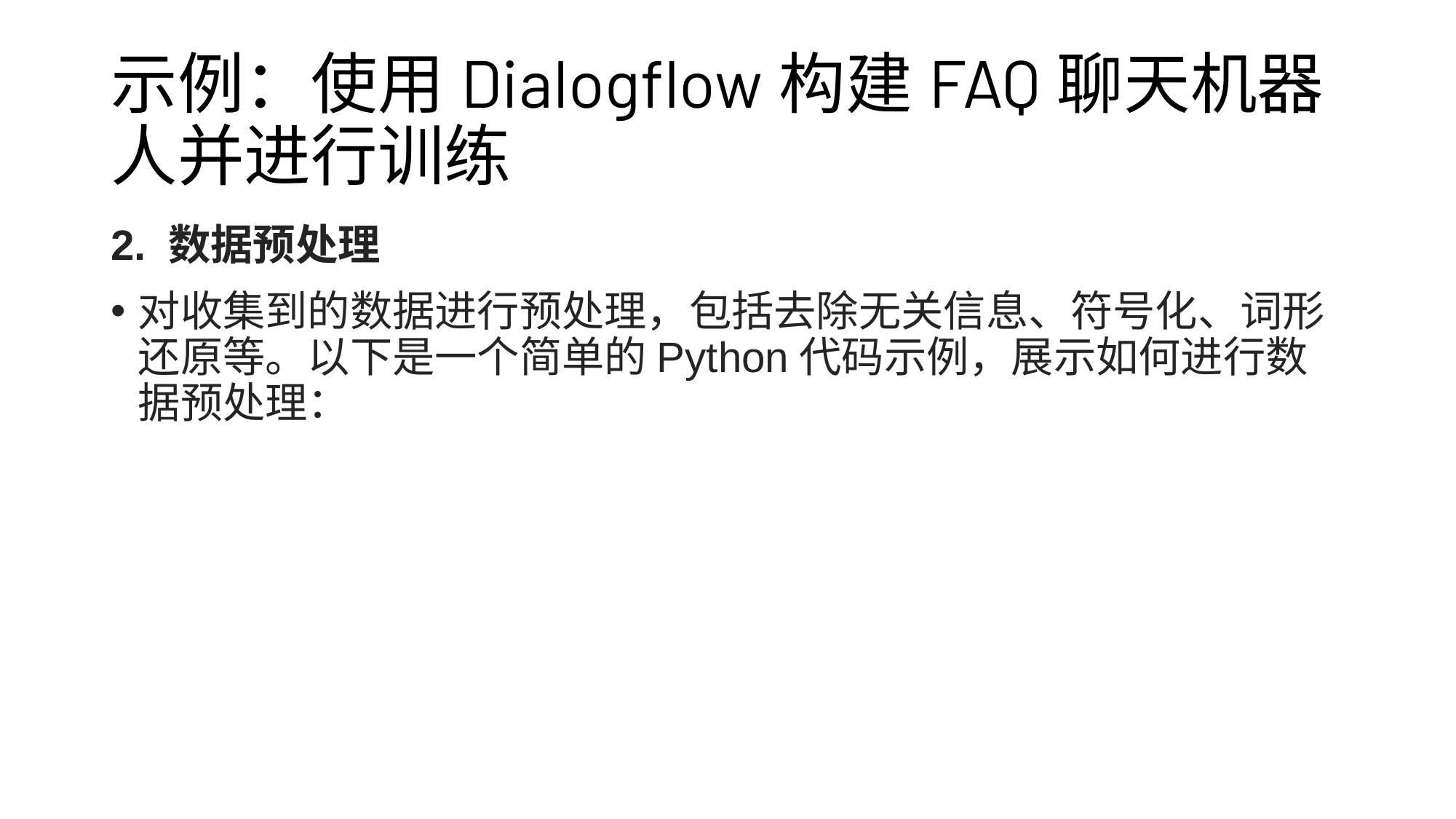

# 示例：使用Dialogflow构建FAQ聊天机器人并进行训练
2. 数据预处理
对收集到的数据进行预处理，包括去除无关信息、符号化、词形还原等。以下是一个简单的Python代码示例，展示如何进行数据预处理：